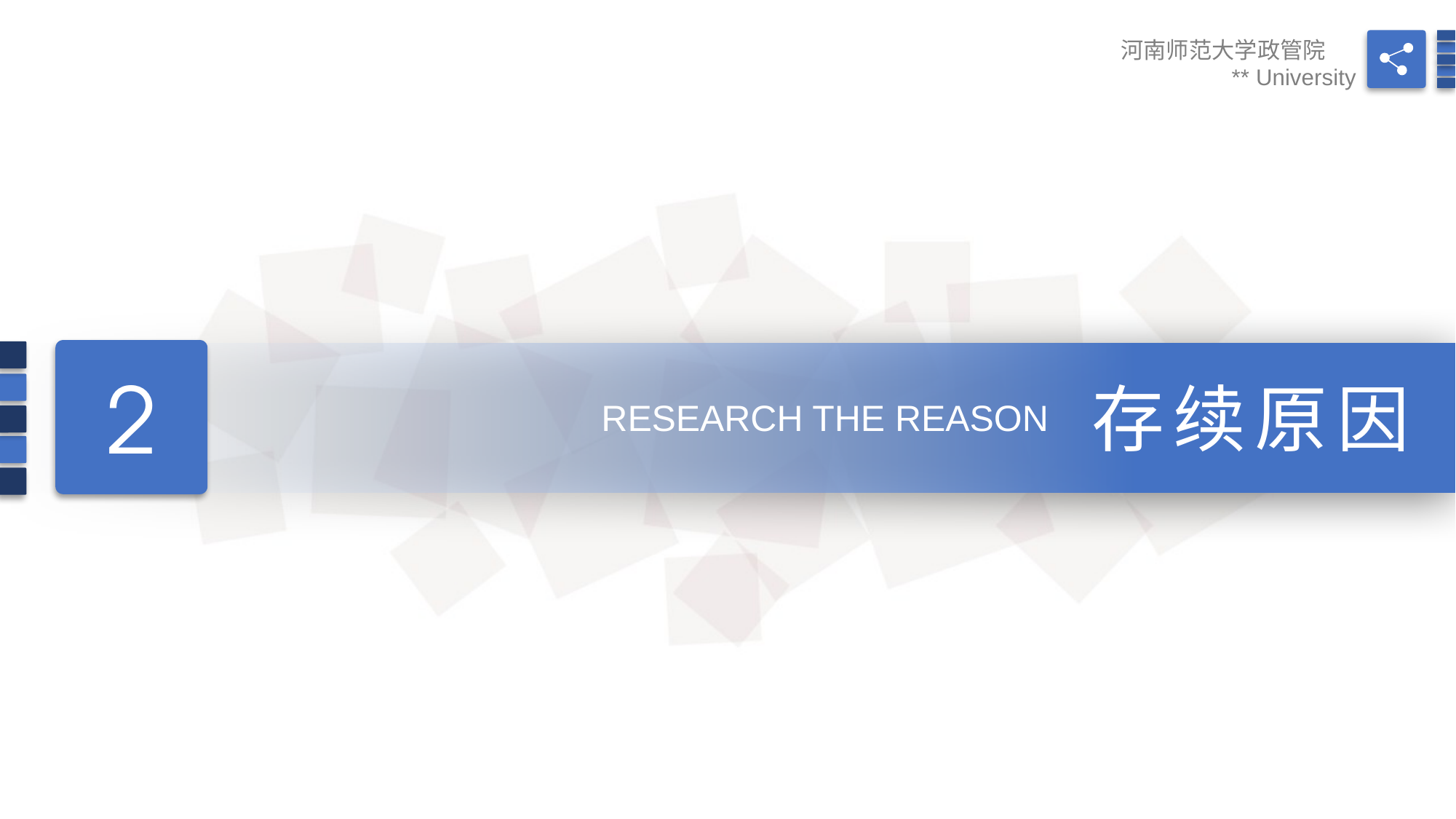

河南师范大学政管院
** University

2

存续原因
RESEARCH THE REASON